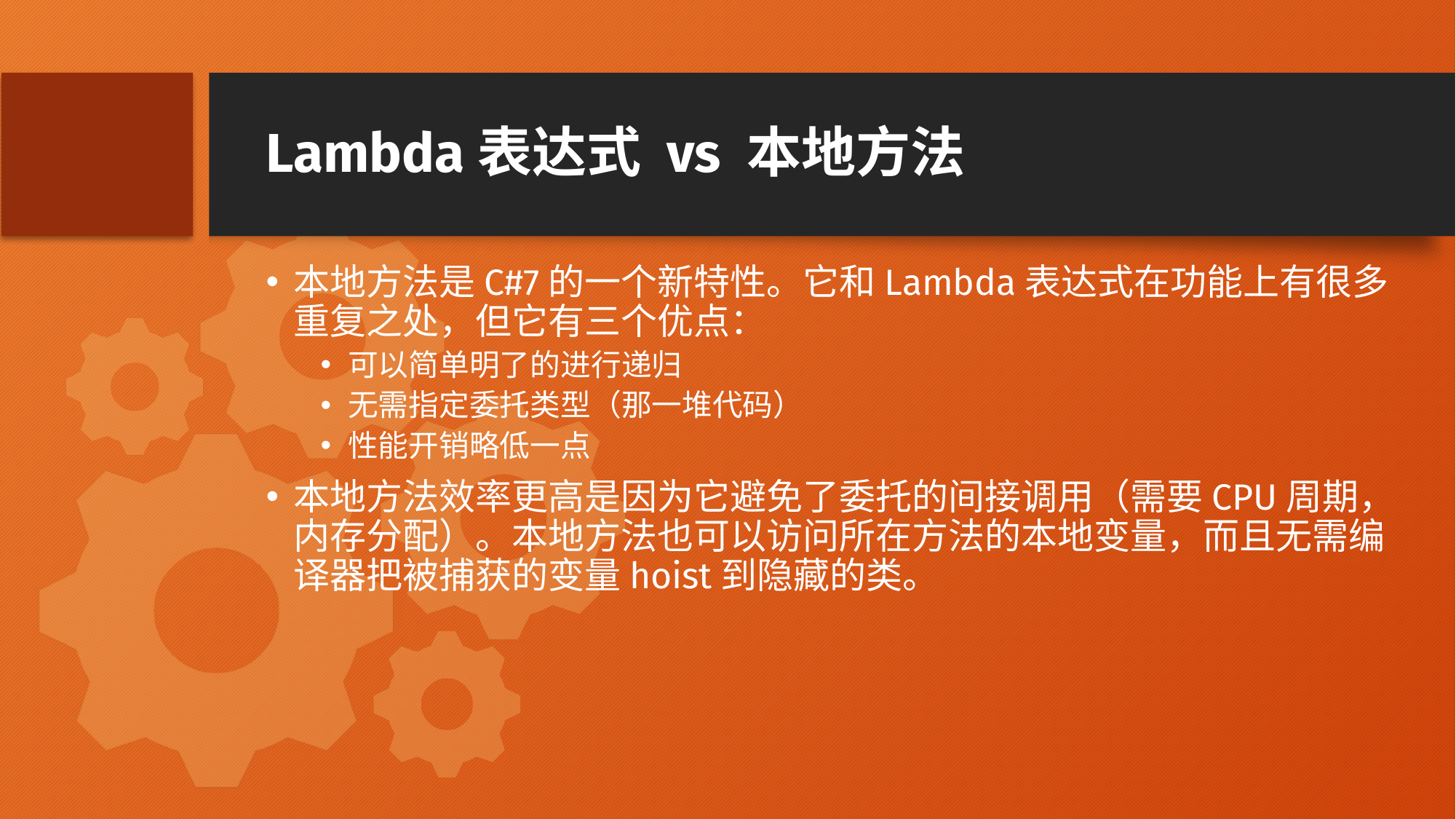

# Lambda表达式 vs 本地方法
本地方法是C#7的一个新特性。它和Lambda表达式在功能上有很多重复之处，但它有三个优点：
可以简单明了的进行递归
无需指定委托类型（那一堆代码）
性能开销略低一点
本地方法效率更高是因为它避免了委托的间接调用（需要CPU周期，内存分配）。本地方法也可以访问所在方法的本地变量，而且无需编译器把被捕获的变量hoist到隐藏的类。